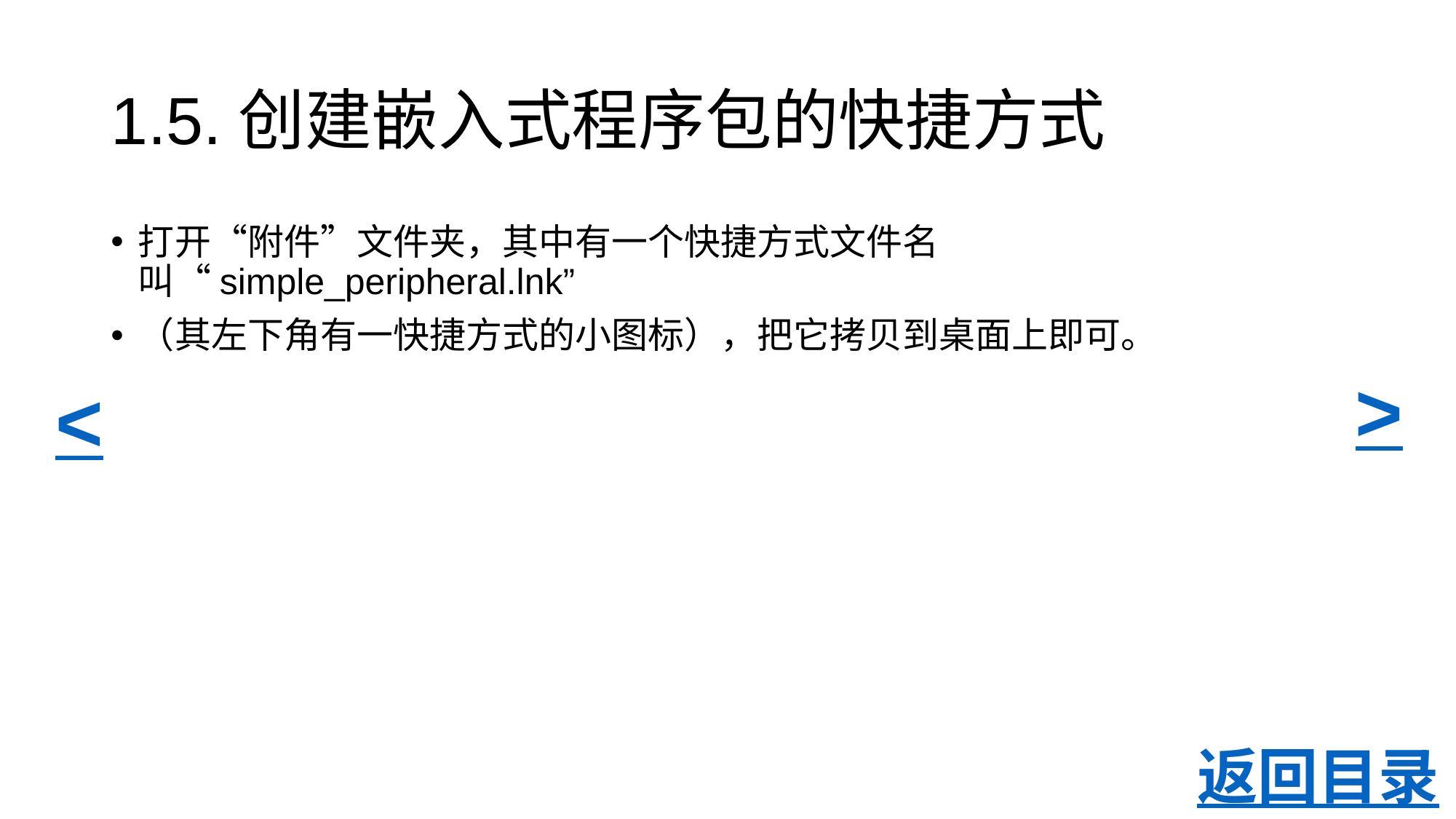

# 1.5.创建嵌入式程序包的快捷方式
打开“附件”文件夹，其中有一个快捷方式文件名叫“simple_peripheral.lnk”
（其左下角有一快捷方式的小图标），把它拷贝到桌面上即可。
>
<
返回目录